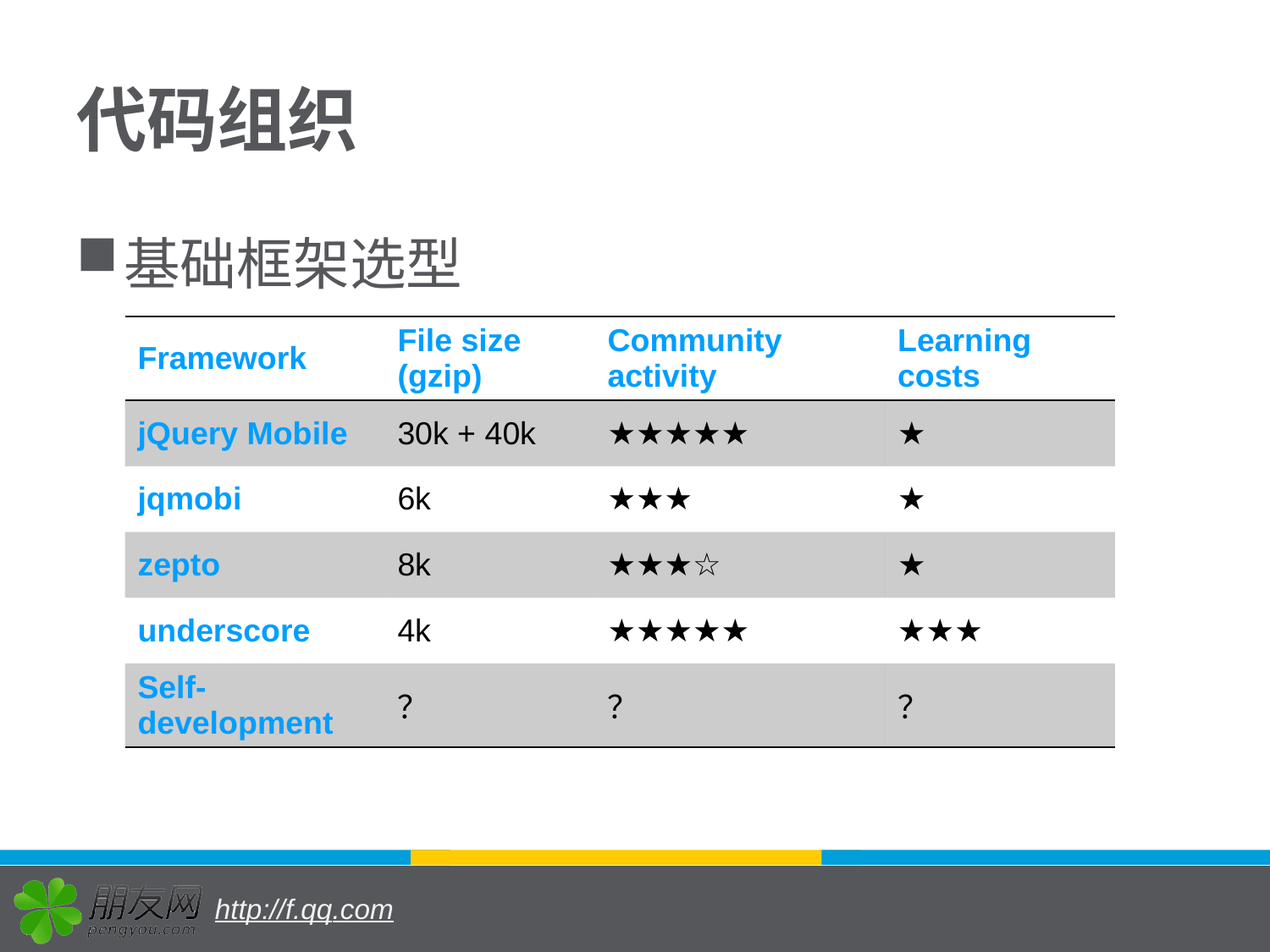

# 代码组织
基础框架选型
| Framework | File size (gzip) | Community activity | Learning costs |
| --- | --- | --- | --- |
| jQuery Mobile | 30k + 40k | ★★★★★ | ★ |
| jqmobi | 6k | ★★★ | ★ |
| zepto | 8k | ★★★☆ | ★ |
| underscore | 4k | ★★★★★ | ★★★ |
| Self-development | ？ | ？ | ？ |